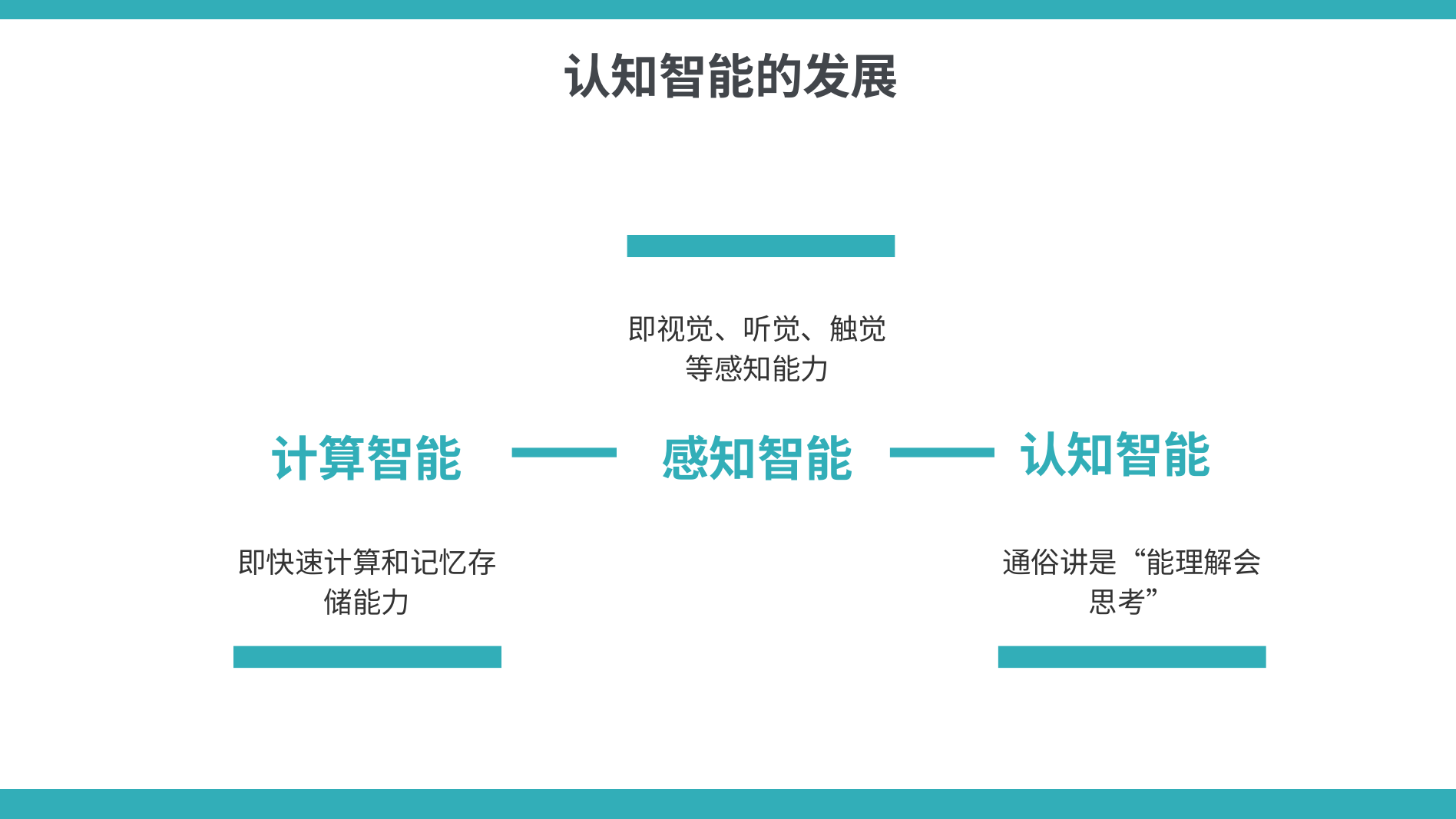

认知智能的发展

即视觉、听觉、触觉等感知能力
认知智能
计算智能
感知智能

即快速计算和记忆存储能力
通俗讲是“能理解会思考”